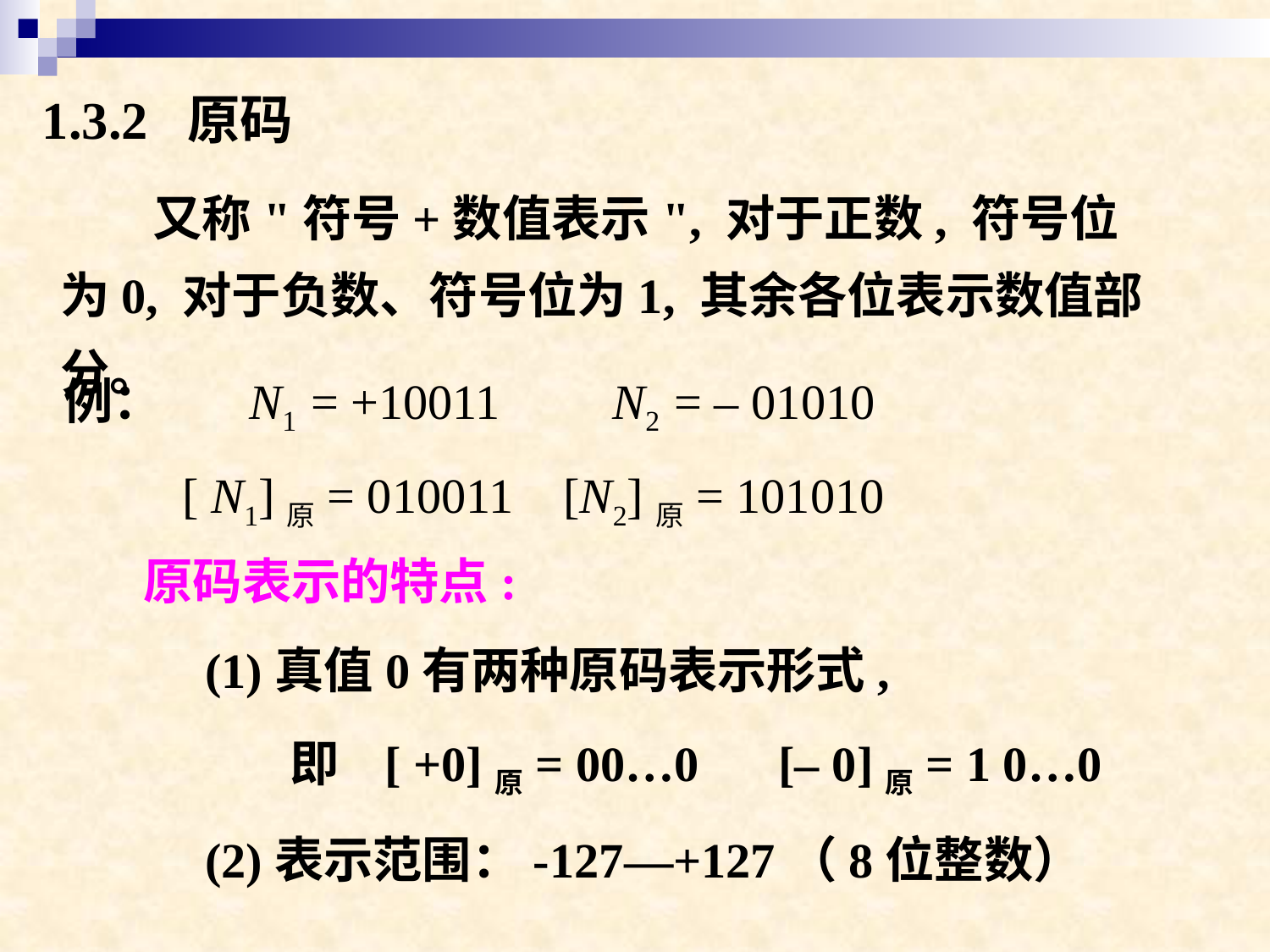

1.3.2  原码
又称"符号+数值表示", 对于正数, 符号位为0, 对于负数、符号位为1, 其余各位表示数值部分。
例： 	     N1  = +10011	    N2  = – 01010
[ N1]原= 010011	[N2]原= 101010
原码表示的特点:
     (1)真值0有两种原码表示形式,
            即   [ +0]原= 00…0	[– 0]原= 1 0…0
     (2)表示范围：-127—+127（8位整数）